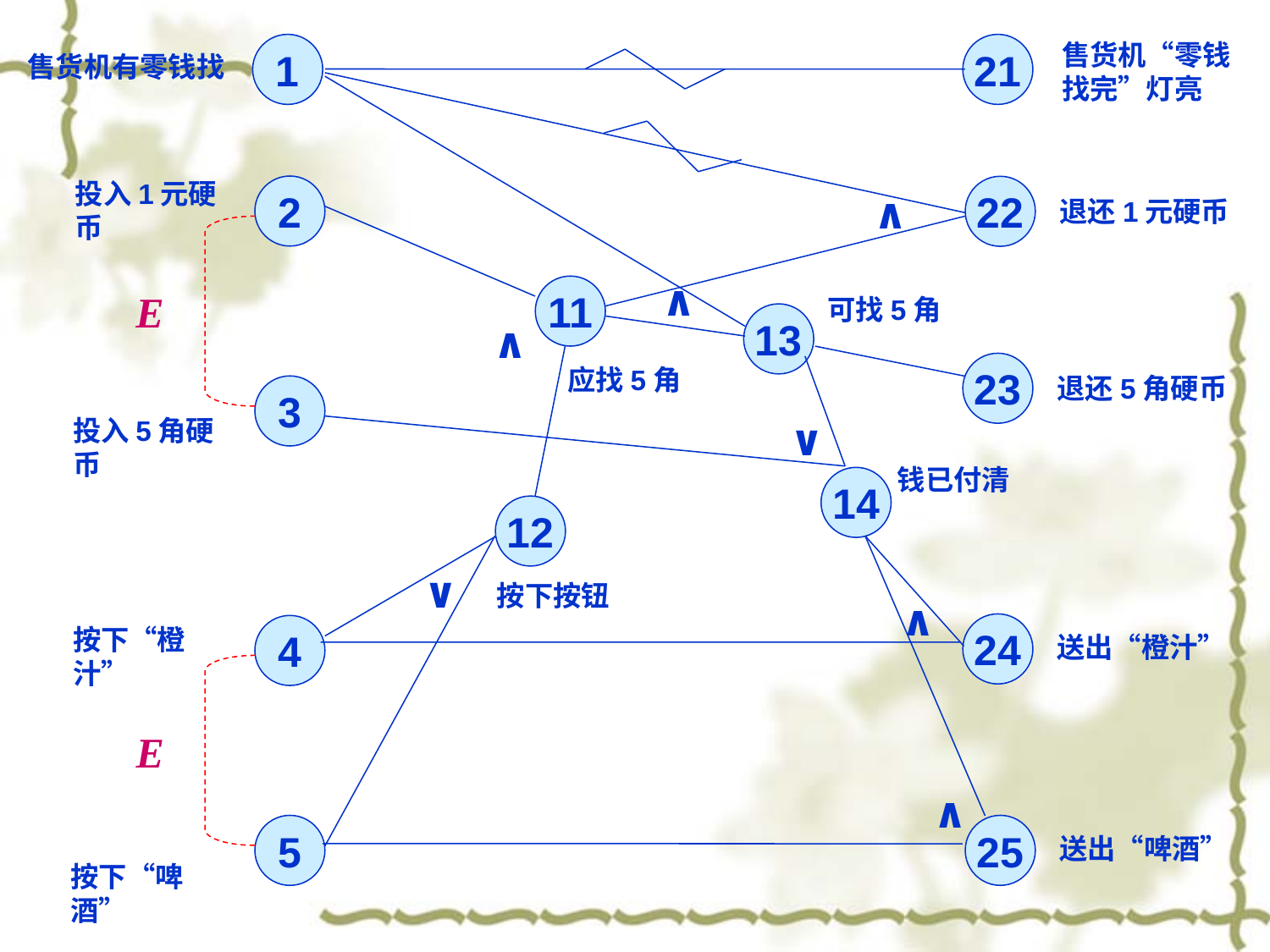

售货机“零钱找完”灯亮
1
21
售货机有零钱找

投入1元硬币
2
22
∧
退还1元硬币

∧
11
可找5角
E
13

∧

23
应找5角

退还5角硬币
3
投入5角硬币
∨

钱已付清
14
12

∨
按下按钮
∧
24
4
按下“橙汁”
送出“橙汁”

E
∧
5
25
送出“啤酒”

按下“啤酒”